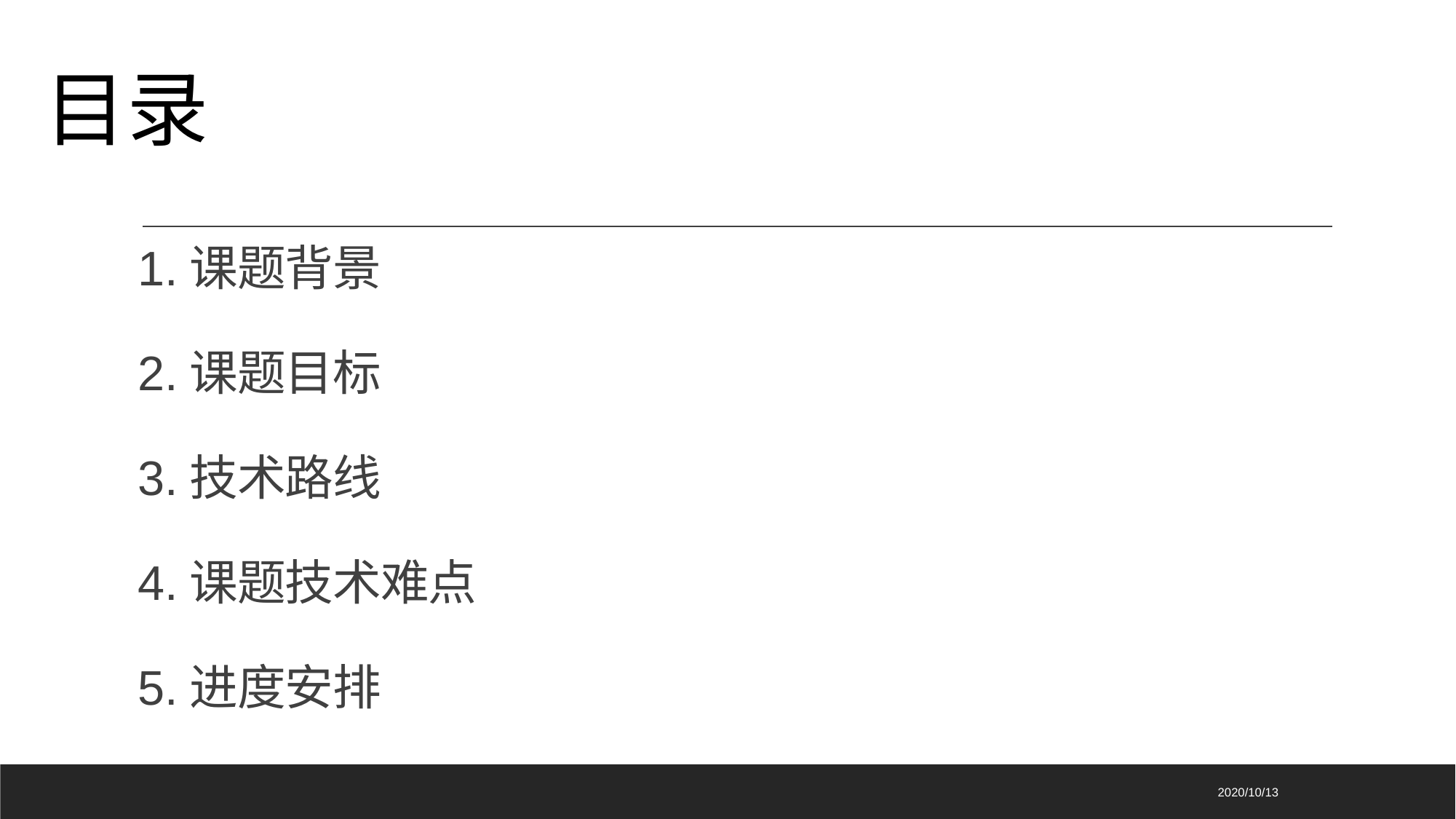

目录
1.课题背景
2.课题目标
3.技术路线
4.课题技术难点
5.进度安排
2020/10/13